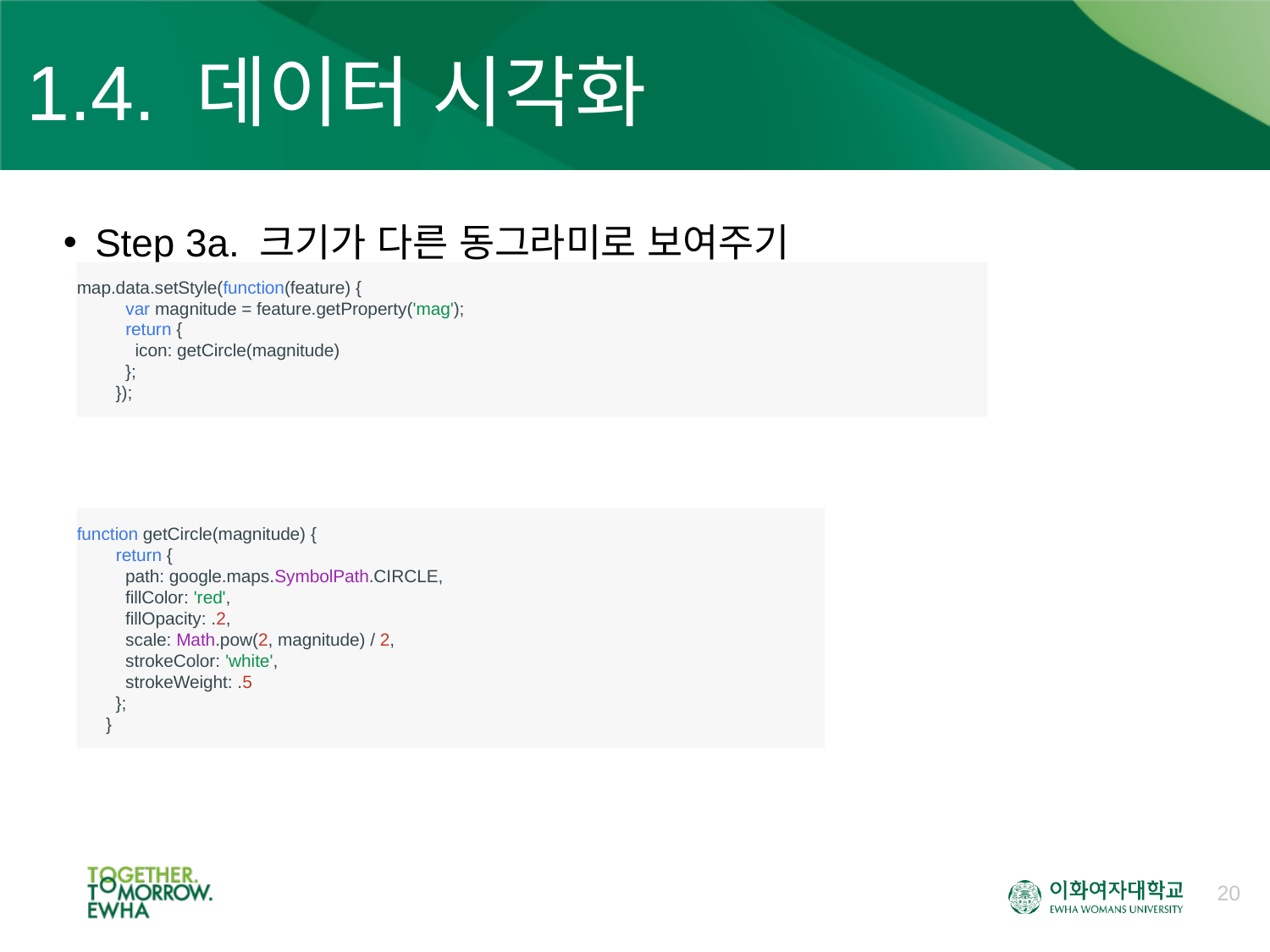

# 1.4. 데이터 시각화
Step 3a. 크기가 다른 동그라미로 보여주기

map.data.setStyle(function(feature) {
          var magnitude = feature.getProperty('mag');
          return {
            icon: getCircle(magnitude)
          };
        });
function getCircle(magnitude) {
        return {
          path: google.maps.SymbolPath.CIRCLE,
          fillColor: 'red',
          fillOpacity: .2,
          scale: Math.pow(2, magnitude) / 2,
          strokeColor: 'white',
          strokeWeight: .5
        };
      }
20